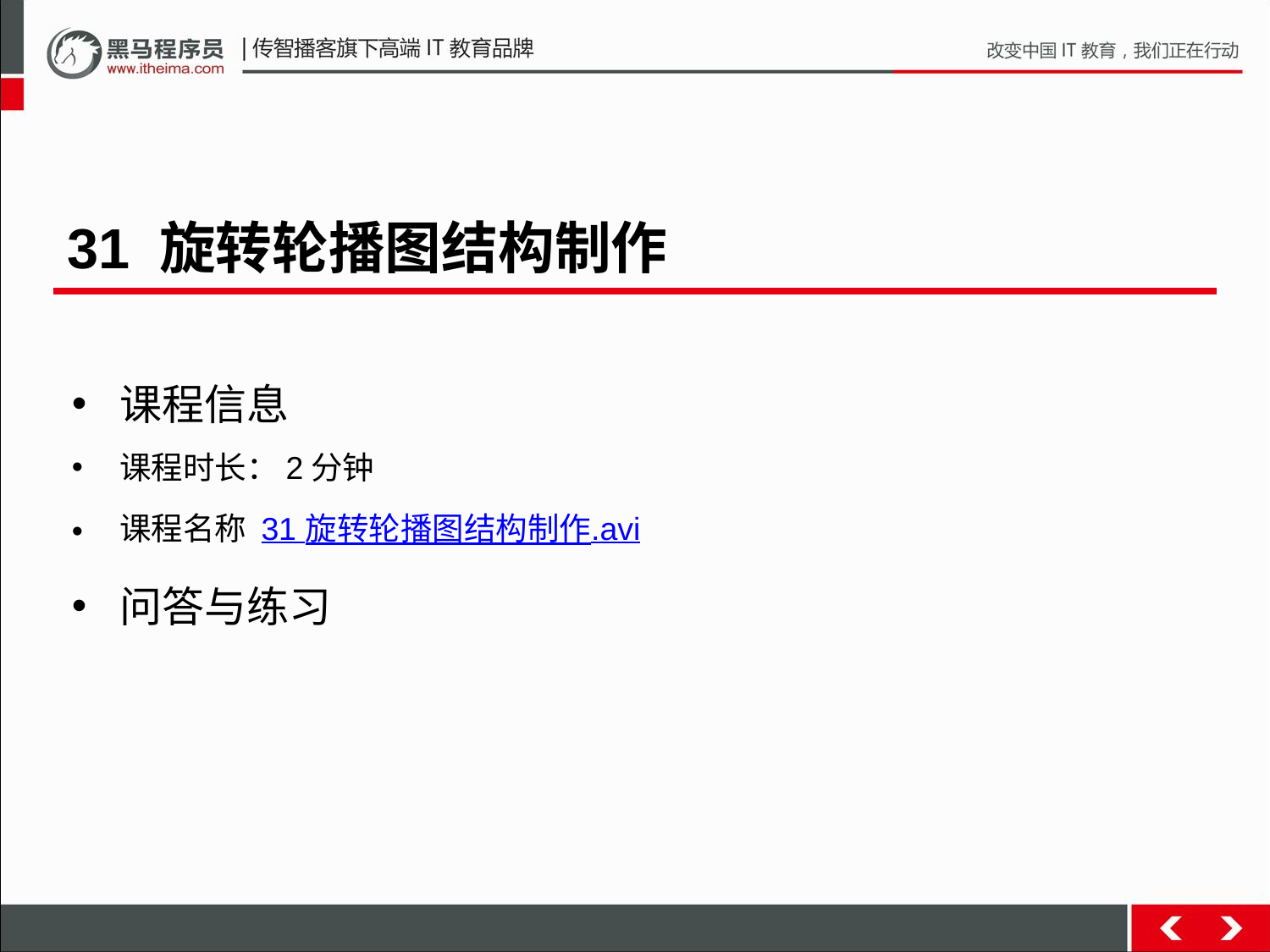

31 旋转轮播图结构制作
课程信息
课程时长：2分钟
课程名称 31 旋转轮播图结构制作.avi
问答与练习